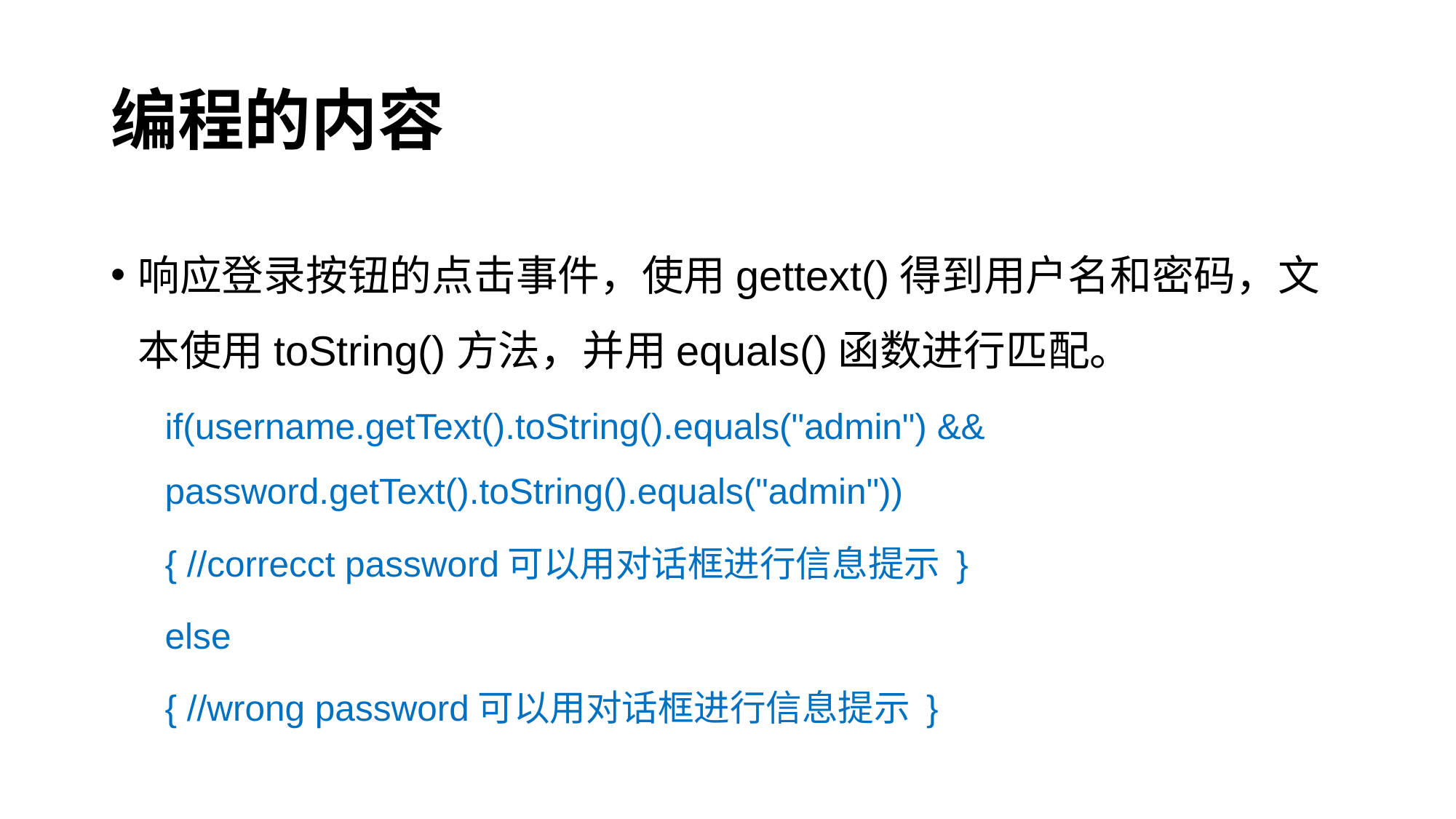

# 编程的内容
响应登录按钮的点击事件，使用gettext()得到用户名和密码，文本使用toString()方法，并用equals()函数进行匹配。
if(username.getText().toString().equals("admin") && password.getText().toString().equals("admin"))
{ //correcct password可以用对话框进行信息提示 }
else
{ //wrong password可以用对话框进行信息提示 }